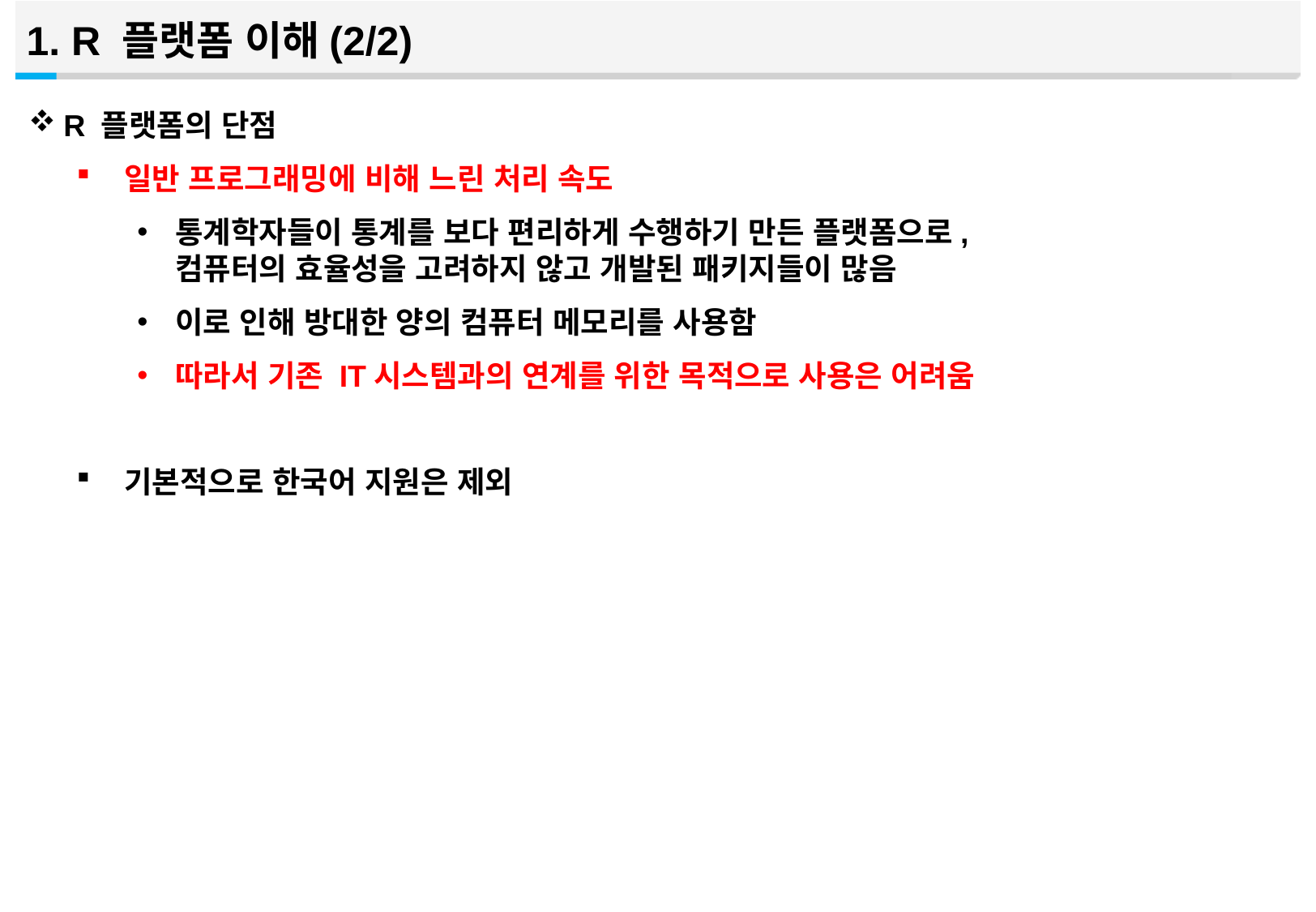

1. R 플랫폼 이해(2/2)
R 플랫폼의 단점
일반 프로그래밍에 비해 느린 처리 속도
통계학자들이 통계를 보다 편리하게 수행하기 만든 플랫폼으로,
컴퓨터의 효율성을 고려하지 않고 개발된 패키지들이 많음
이로 인해 방대한 양의 컴퓨터 메모리를 사용함
따라서 기존 IT시스템과의 연계를 위한 목적으로 사용은 어려움

기본적으로 한국어 지원은 제외